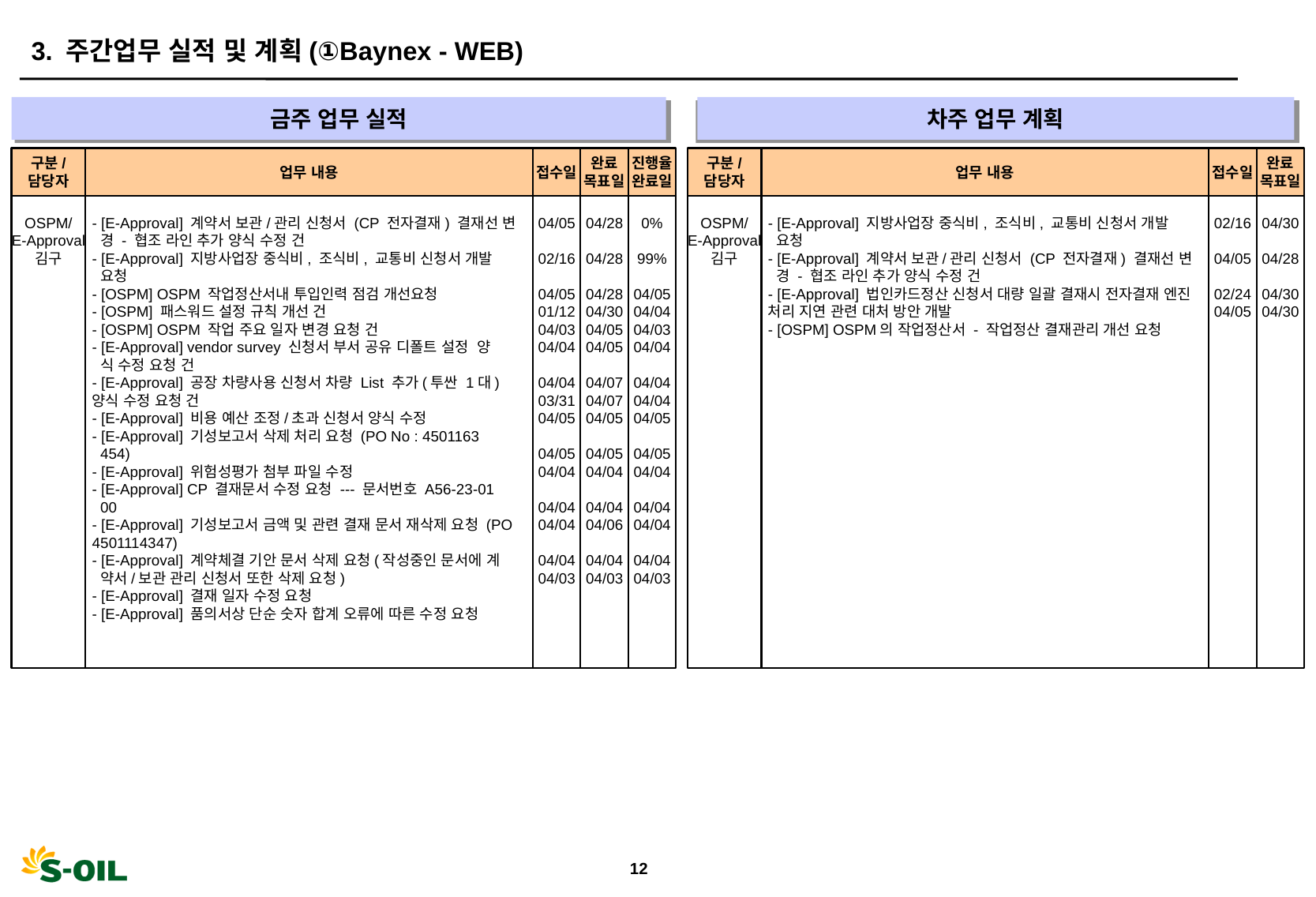

3. 주간업무 실적 및 계획(①Baynex - WEB)
금주 업무 실적
차주 업무 계획
" "
" "
구분/
담당자
업무 내용
접수일
완료
목표일
진행율
완료일
구분/
담당자
업무 내용
접수일
완료
목표일
OSPM/
E-Approval
김구

- [E-Approval] 계약서 보관/관리 신청서 (CP 전자결재) 결재선 변
  경 - 협조 라인 추가 양식 수정 건
- [E-Approval] 지방사업장 중식비, 조식비, 교통비 신청서 개발
  요청
- [OSPM] OSPM 작업정산서내 투입인력 점검 개선요청
- [OSPM] 패스워드 설정 규칙 개선 건
- [OSPM] OSPM 작업 주요 일자 변경 요청 건
- [E-Approval] vendor survey 신청서 부서 공유 디폴트 설정  양
  식 수정 요청 건
- [E-Approval] 공장 차량사용 신청서 차량 List 추가(투싼 1대) 양식 수정 요청 건
- [E-Approval] 비용 예산 조정/초과 신청서 양식 수정
- [E-Approval] 기성보고서 삭제 처리 요청 (PO No : 4501163
  454)
- [E-Approval] 위험성평가 첨부 파일 수정
- [E-Approval] CP 결재문서 수정 요청 --- 문서번호 A56-23-01
  00
- [E-Approval] 기성보고서 금액 및 관련 결재 문서 재삭제 요청 (PO 4501114347)
- [E-Approval] 계약체결 기안 문서 삭제 요청(작성중인 문서에 계
  약서/보관 관리 신청서 또한 삭제 요청)
- [E-Approval] 결재 일자 수정 요청
- [E-Approval] 품의서상 단순 숫자 합계 오류에 따른 수정 요청
04/05
02/16
04/05
01/12
04/03
04/04
04/04
03/31
04/05
04/05
04/04
04/04
04/04
04/04
04/03
04/28
04/28
04/28
04/30
04/05
04/05
04/07
04/07
04/05
04/05
04/04
04/04
04/06
04/04
04/03
0%
99%
04/05
04/04
04/03
04/04
04/04
04/04
04/05
04/05
04/04
04/04
04/04
04/04
04/03
OSPM/
E-Approval
김구

- [E-Approval] 지방사업장 중식비, 조식비, 교통비 신청서 개발
  요청
- [E-Approval] 계약서 보관/관리 신청서 (CP 전자결재) 결재선 변
  경 - 협조 라인 추가 양식 수정 건
- [E-Approval] 법인카드정산 신청서 대량 일괄 결재시 전자결재 엔진 처리 지연 관련 대처 방안 개발
- [OSPM] OSPM의 작업정산서 - 작업정산 결재관리 개선 요청
02/16
04/05
02/24
04/05
04/30
04/28
04/30
04/30